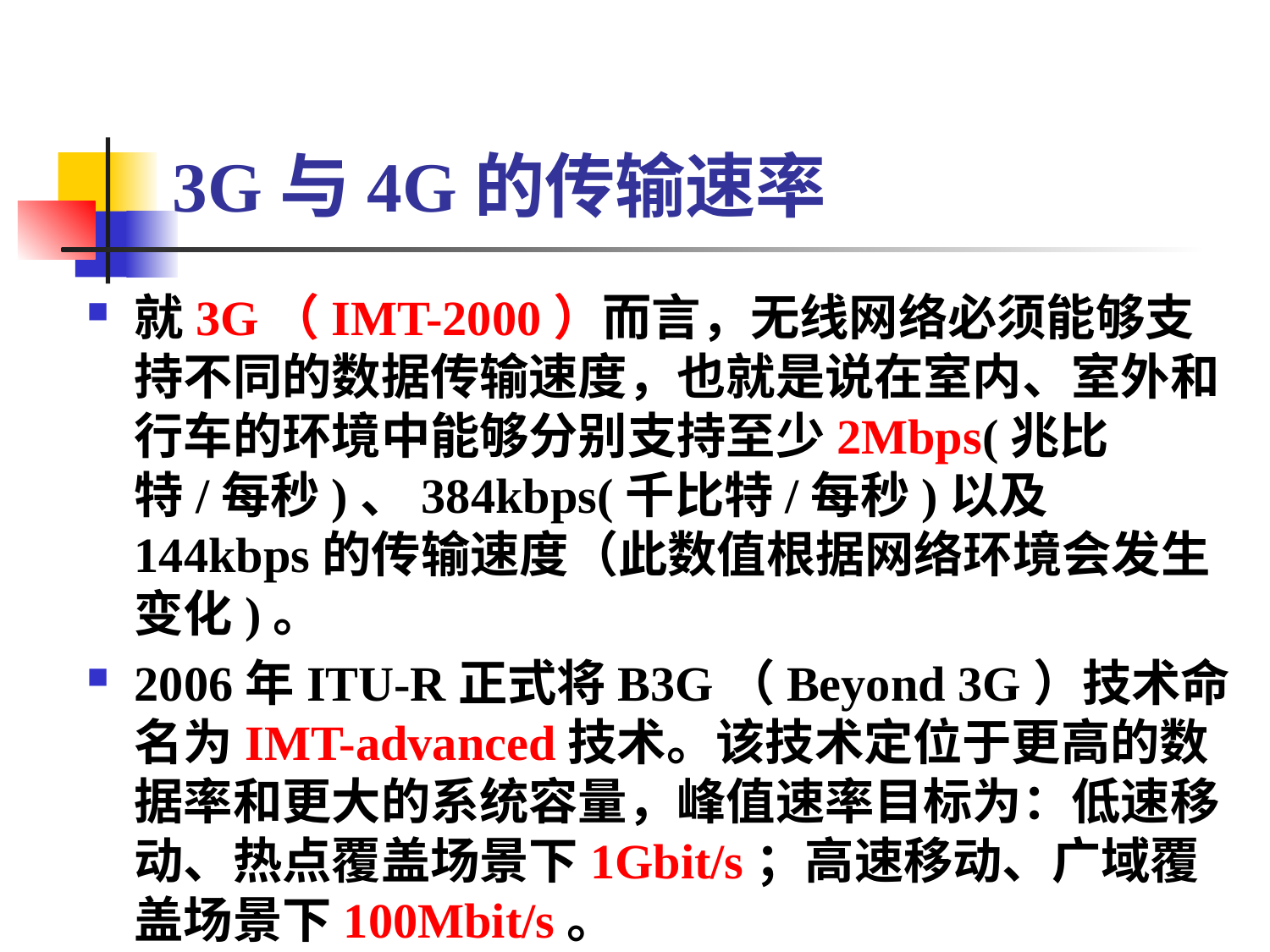

# 3G与4G的传输速率
就3G（IMT-2000）而言，无线网络必须能够支持不同的数据传输速度，也就是说在室内、室外和行车的环境中能够分别支持至少2Mbps(兆比特/每秒)、384kbps(千比特/每秒)以及144kbps的传输速度（此数值根据网络环境会发生变化)。
2006年ITU-R正式将B3G（Beyond 3G）技术命名为IMT-advanced技术。该技术定位于更高的数据率和更大的系统容量，峰值速率目标为：低速移动、热点覆盖场景下1Gbit/s；高速移动、广域覆盖场景下100Mbit/s。